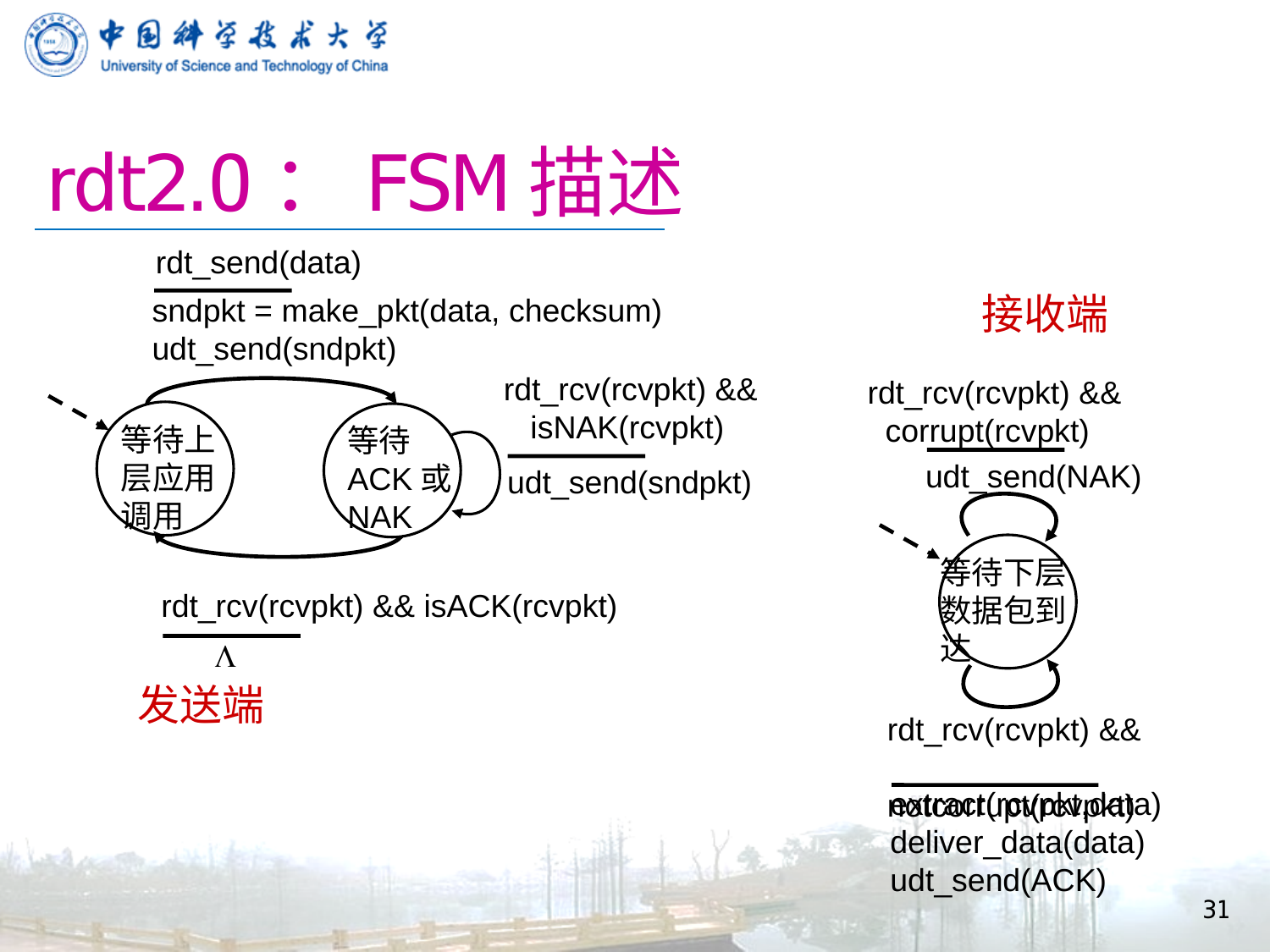

# rdt2.0：FSM描述
rdt_send(data)
接收端
sndpkt = make_pkt(data, checksum)
udt_send(sndpkt)

rdt_rcv(rcvpkt) &&
   isNAK(rcvpkt)
rdt_rcv(rcvpkt) &&
  corrupt(rcvpkt)
udt_send(NAK)

等待 ACK或NAK

等待上
层应用
调用
udt_send(sndpkt)

等待下层数据包到达
rdt_rcv(rcvpkt) && isACK(rcvpkt)
Λ

发送端
rdt_rcv(rcvpkt) &&
   notcorrupt(rcvpkt)
extract(rcvpkt,data)
deliver_data(data)
udt_send(ACK)

31